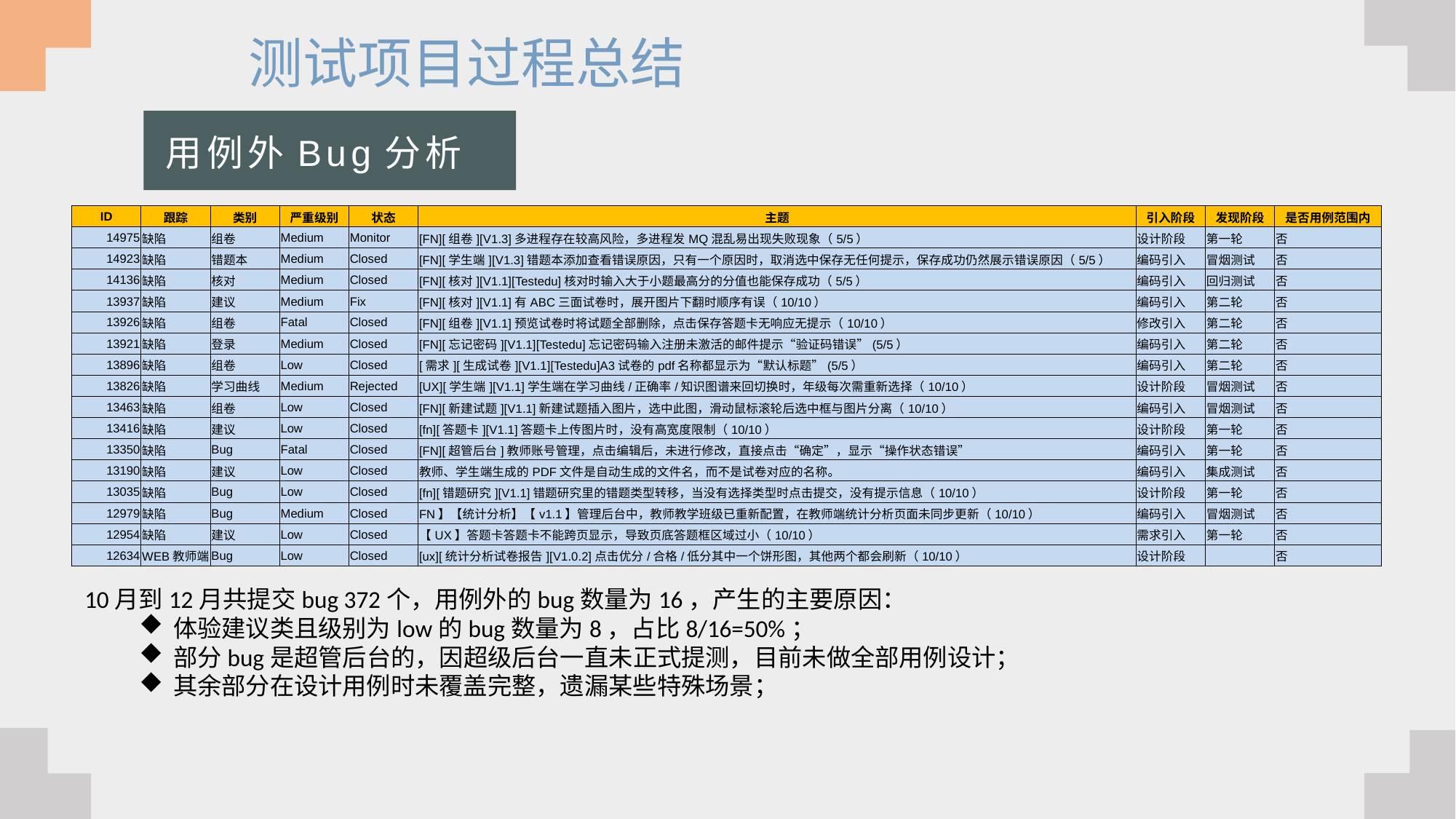

测试项目过程总结

用例外Bug分析
| ID | 跟踪 | 类别 | 严重级别 | 状态 | 主题 | 引入阶段 | 发现阶段 | 是否用例范围内 |
| --- | --- | --- | --- | --- | --- | --- | --- | --- |
| 14975 | 缺陷 | 组卷 | Medium | Monitor | [FN][组卷][V1.3]多进程存在较高风险，多进程发MQ混乱易出现失败现象（5/5） | 设计阶段 | 第一轮 | 否 |
| 14923 | 缺陷 | 错题本 | Medium | Closed | [FN][学生端][V1.3]错题本添加查看错误原因，只有一个原因时，取消选中保存无任何提示，保存成功仍然展示错误原因（5/5） | 编码引入 | 冒烟测试 | 否 |
| 14136 | 缺陷 | 核对 | Medium | Closed | [FN][核对][V1.1][Testedu]核对时输入大于小题最高分的分值也能保存成功（5/5） | 编码引入 | 回归测试 | 否 |
| 13937 | 缺陷 | 建议 | Medium | Fix | [FN][核对][V1.1]有ABC三面试卷时，展开图片下翻时顺序有误（10/10） | 编码引入 | 第二轮 | 否 |
| 13926 | 缺陷 | 组卷 | Fatal | Closed | [FN][组卷][V1.1]预览试卷时将试题全部删除，点击保存答题卡无响应无提示（10/10） | 修改引入 | 第二轮 | 否 |
| 13921 | 缺陷 | 登录 | Medium | Closed | [FN][忘记密码][V1.1][Testedu]忘记密码输入注册未激活的邮件提示“验证码错误”(5/5） | 编码引入 | 第二轮 | 否 |
| 13896 | 缺陷 | 组卷 | Low | Closed | [需求][生成试卷][V1.1][Testedu]A3试卷的pdf名称都显示为“默认标题”(5/5） | 编码引入 | 第二轮 | 否 |
| 13826 | 缺陷 | 学习曲线 | Medium | Rejected | [UX][学生端][V1.1]学生端在学习曲线/正确率/知识图谱来回切换时，年级每次需重新选择（10/10） | 设计阶段 | 冒烟测试 | 否 |
| 13463 | 缺陷 | 组卷 | Low | Closed | [FN][新建试题][V1.1]新建试题插入图片，选中此图，滑动鼠标滚轮后选中框与图片分离（10/10） | 编码引入 | 冒烟测试 | 否 |
| 13416 | 缺陷 | 建议 | Low | Closed | [fn][答题卡][V1.1]答题卡上传图片时，没有高宽度限制（10/10） | 设计阶段 | 第一轮 | 否 |
| 13350 | 缺陷 | Bug | Fatal | Closed | [FN][超管后台]教师账号管理，点击编辑后，未进行修改，直接点击“确定”，显示“操作状态错误” | 编码引入 | 第一轮 | 否 |
| 13190 | 缺陷 | 建议 | Low | Closed | 教师、学生端生成的PDF文件是自动生成的文件名，而不是试卷对应的名称。 | 编码引入 | 集成测试 | 否 |
| 13035 | 缺陷 | Bug | Low | Closed | [fn][错题研究][V1.1]错题研究里的错题类型转移，当没有选择类型时点击提交，没有提示信息（10/10） | 设计阶段 | 第一轮 | 否 |
| 12979 | 缺陷 | Bug | Medium | Closed | FN】【统计分析】【v1.1】管理后台中，教师教学班级已重新配置，在教师端统计分析页面未同步更新（10/10） | 编码引入 | 冒烟测试 | 否 |
| 12954 | 缺陷 | 建议 | Low | Closed | 【UX】答题卡答题卡不能跨页显示，导致页底答题框区域过小（10/10） | 需求引入 | 第一轮 | 否 |
| 12634 | WEB教师端 | Bug | Low | Closed | [ux][统计分析试卷报告][V1.0.2]点击优分/合格/低分其中一个饼形图，其他两个都会刷新（10/10） | 设计阶段 |  | 否 |
10月到12月共提交bug 372个，用例外的bug数量为16，产生的主要原因：
体验建议类且级别为low的bug数量为8，占比8/16=50%；
部分bug是超管后台的，因超级后台一直未正式提测，目前未做全部用例设计；
其余部分在设计用例时未覆盖完整，遗漏某些特殊场景；